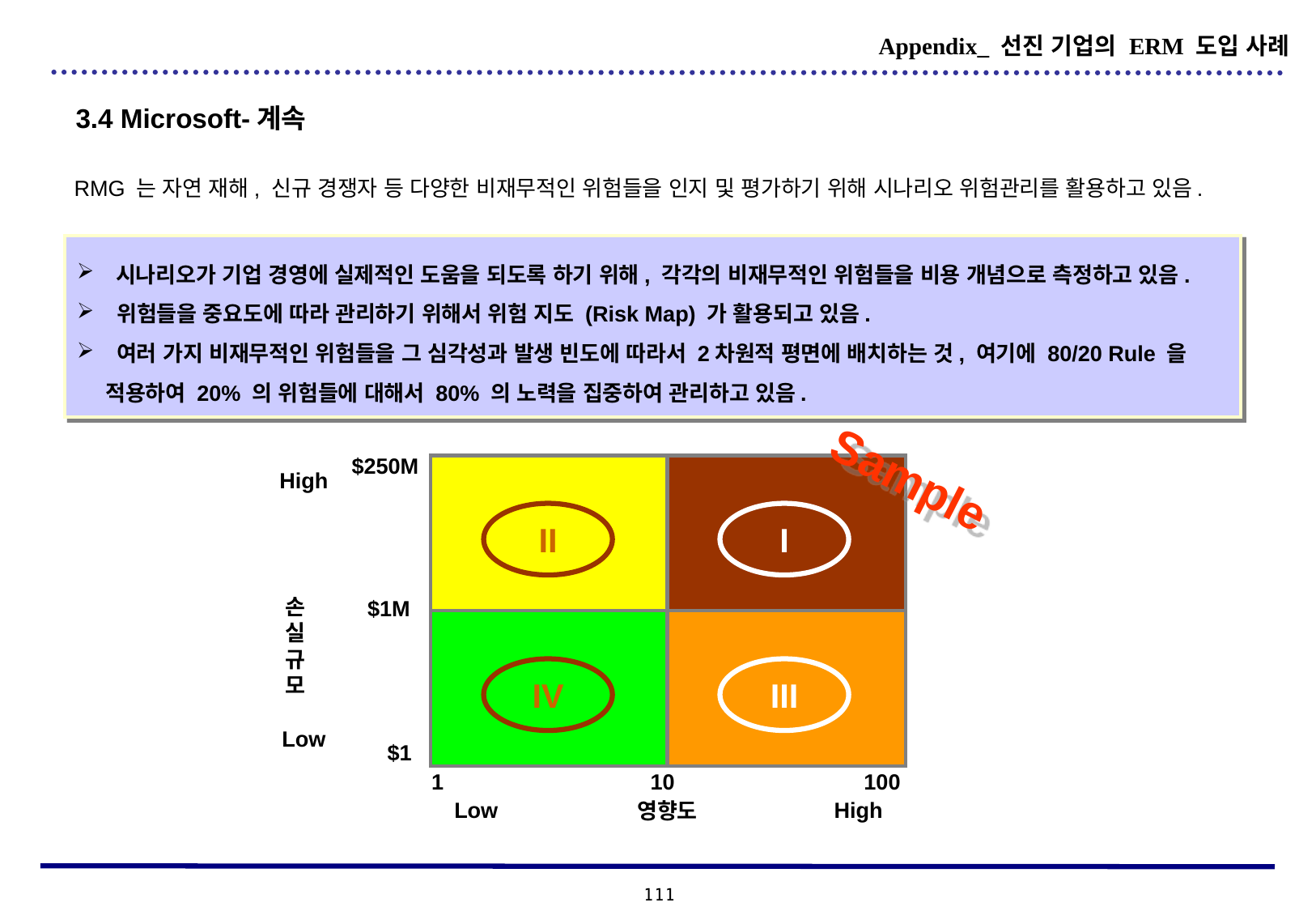

Appendix_ 선진 기업의 ERM 도입 사례
3.4 Microsoft-계속
RMG 는 자연 재해, 신규 경쟁자 등 다양한 비재무적인 위험들을 인지 및 평가하기 위해 시나리오 위험관리를 활용하고 있음.
 시나리오가 기업 경영에 실제적인 도움을 되도록 하기 위해, 각각의 비재무적인 위험들을 비용 개념으로 측정하고 있음.
 위험들을 중요도에 따라 관리하기 위해서 위험 지도 (Risk Map) 가 활용되고 있음.
 여러 가지 비재무적인 위험들을 그 심각성과 발생 빈도에 따라서 2차원적 평면에 배치하는 것, 여기에 80/20 Rule 을 적용하여 20% 의 위험들에 대해서 80% 의 노력을 집중하여 관리하고 있음.
Sample
$250M

High
II
I
손실
규모
$1M

IV
III
Low
$1
1
100
10
Low
High
영향도